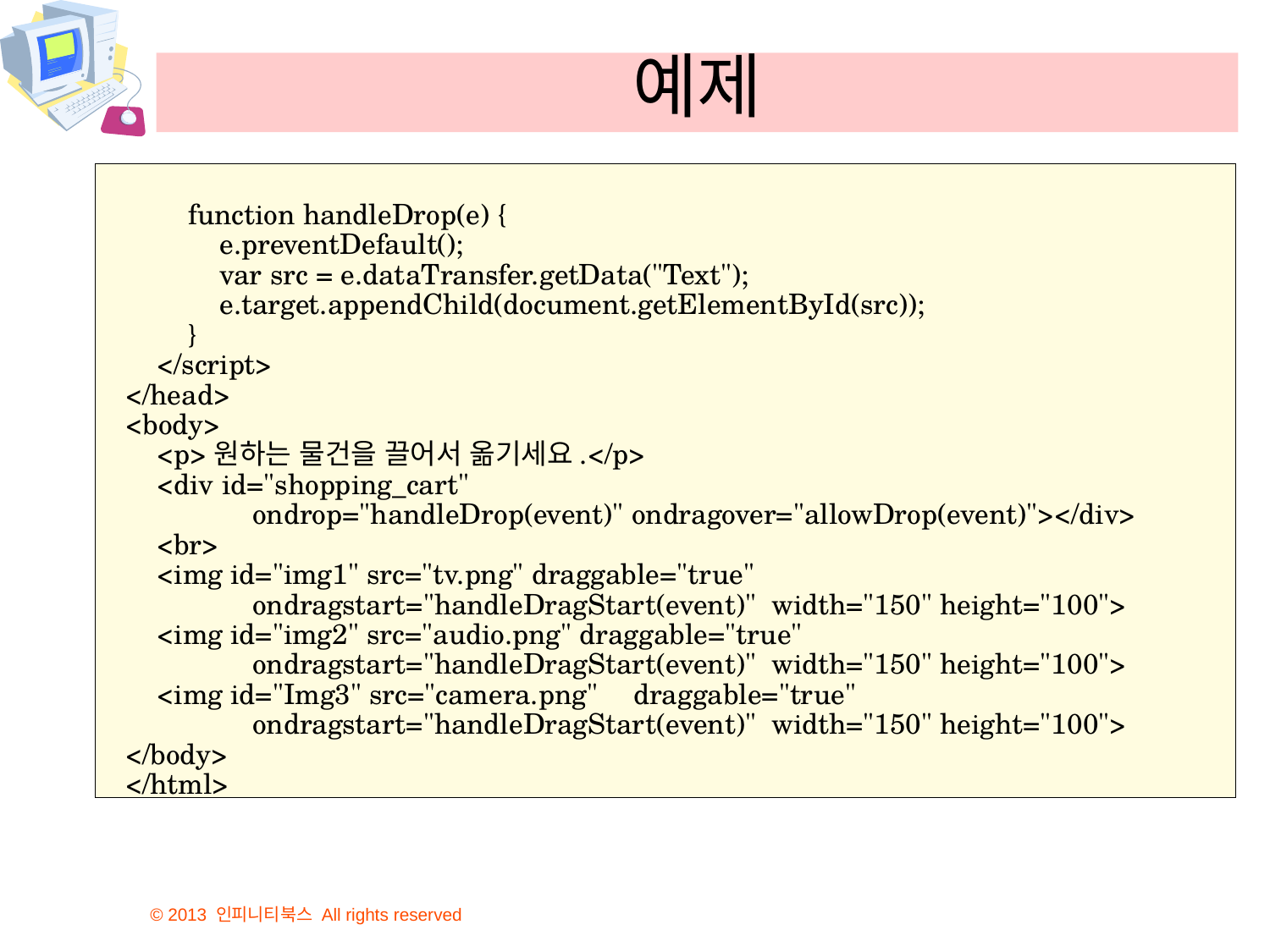

# 예제

        function handleDrop(e) {
            e.preventDefault();
            var src = e.dataTransfer.getData("Text");
            e.target.appendChild(document.getElementById(src));
        }
    </script>
</head>
<body>
    <p>원하는 물건을 끌어서 옮기세요.</p>
    <div id="shopping_cart"
	ondrop="handleDrop(event)" ondragover="allowDrop(event)"></div>
    <br>
    <img id="img1" src="tv.png" draggable="true"
	ondragstart="handleDragStart(event)"  width="150" height="100">
    <img id="img2" src="audio.png" draggable="true"
	ondragstart="handleDragStart(event)"  width="150" height="100">
    <img id="Img3" src="camera.png" 	draggable="true"
	ondragstart="handleDragStart(event)"  width="150" height="100">
</body>
</html>